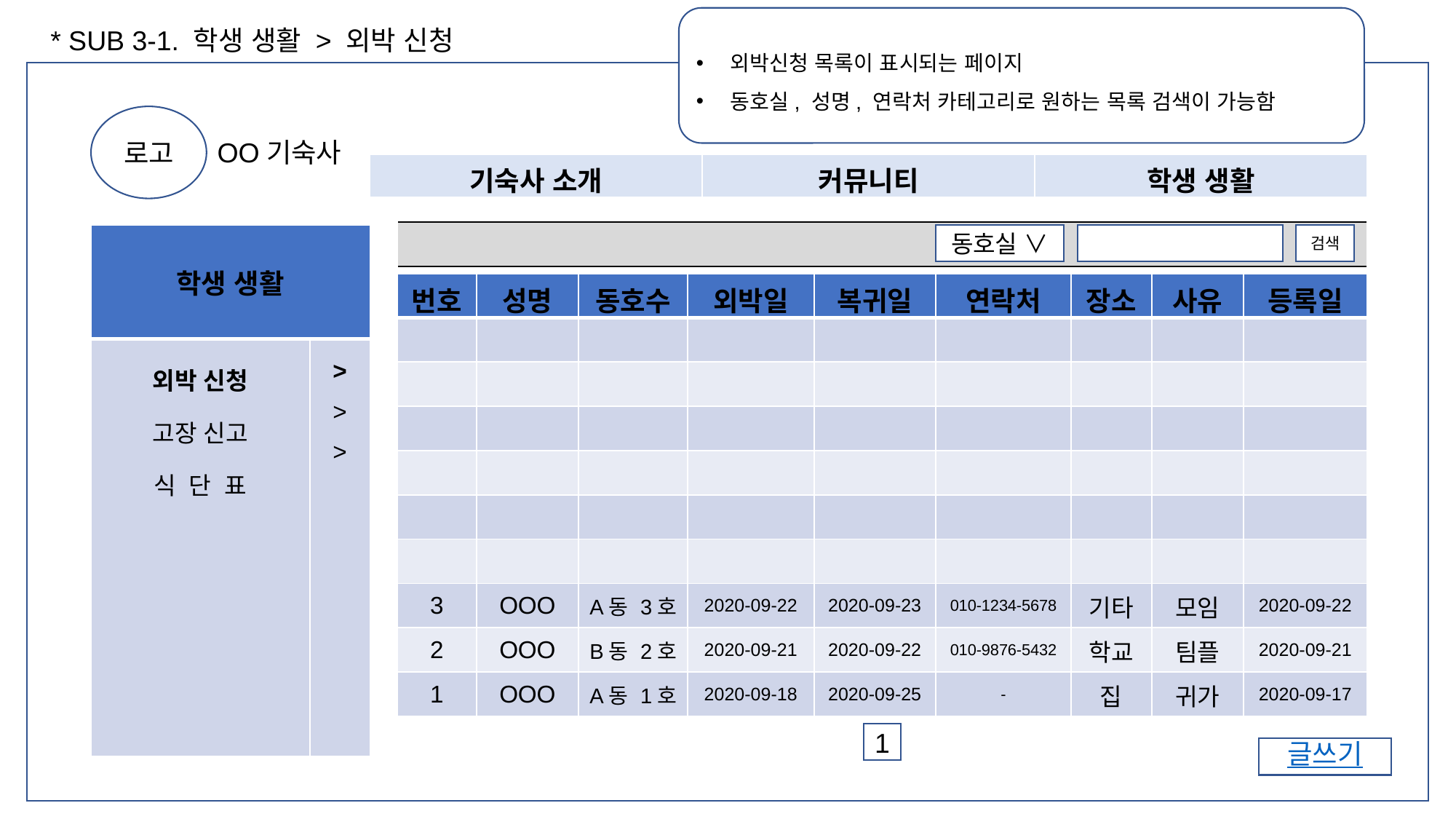

외박신청 목록이 표시되는 페이지
동호실, 성명, 연락처 카테고리로 원하는 목록 검색이 가능함
* SUB 3-1. 학생 생활 > 외박 신청

로고
OO기숙사
| 기숙사 소개 | 커뮤니티 | 학생 생활 |
| --- | --- | --- |
|  |
| --- |
| 학생 생활 |  |
| --- | --- |
| 외박 신청 고장 신고 식 단 표 | > > > |
동호실 ∨

검색
| 번호 | 성명 | 동호수 | 외박일 | 복귀일 | 연락처 | 장소 | 사유 | 등록일 |
| --- | --- | --- | --- | --- | --- | --- | --- | --- |
|  |  |  |  |  |  |  |  |  |
|  |  |  |  |  |  |  |  |  |
|  |  |  |  |  |  |  |  |  |
|  |  |  |  |  |  |  |  |  |
|  |  |  |  |  |  |  |  |  |
|  |  |  |  |  |  |  |  |  |
| 3 | OOO | A동 3호 | 2020-09-22 | 2020-09-23 | 010-1234-5678 | 기타 | 모임 | 2020-09-22 |
| 2 | OOO | B동 2호 | 2020-09-21 | 2020-09-22 | 010-9876-5432 | 학교 | 팀플 | 2020-09-21 |
| 1 | OOO | A동 1호 | 2020-09-18 | 2020-09-25 | - | 집 | 귀가 | 2020-09-17 |
1
글쓰기